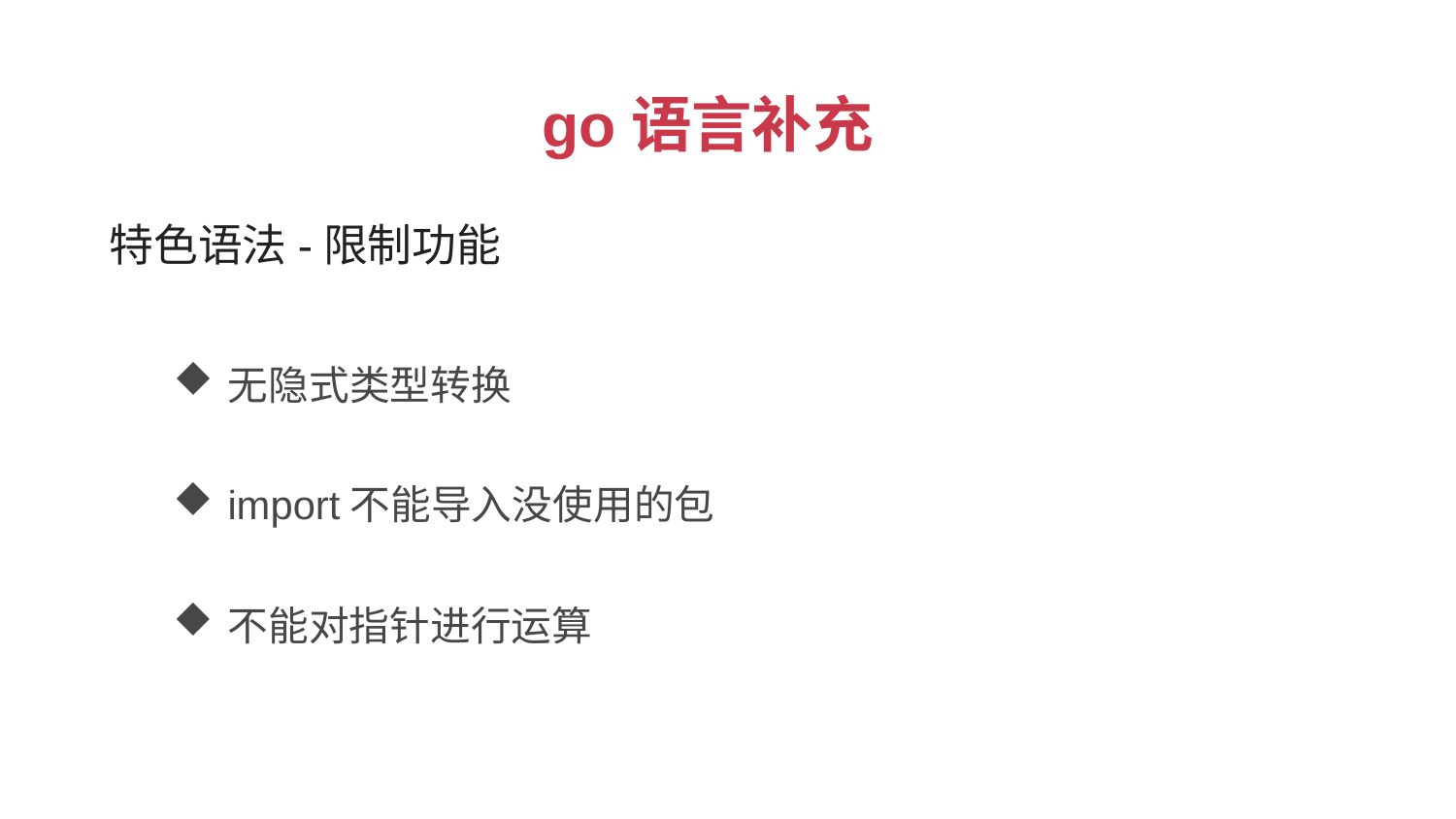

go语言补充
 特色语法-限制功能
无隐式类型转换
import不能导入没使用的包
不能对指针进行运算